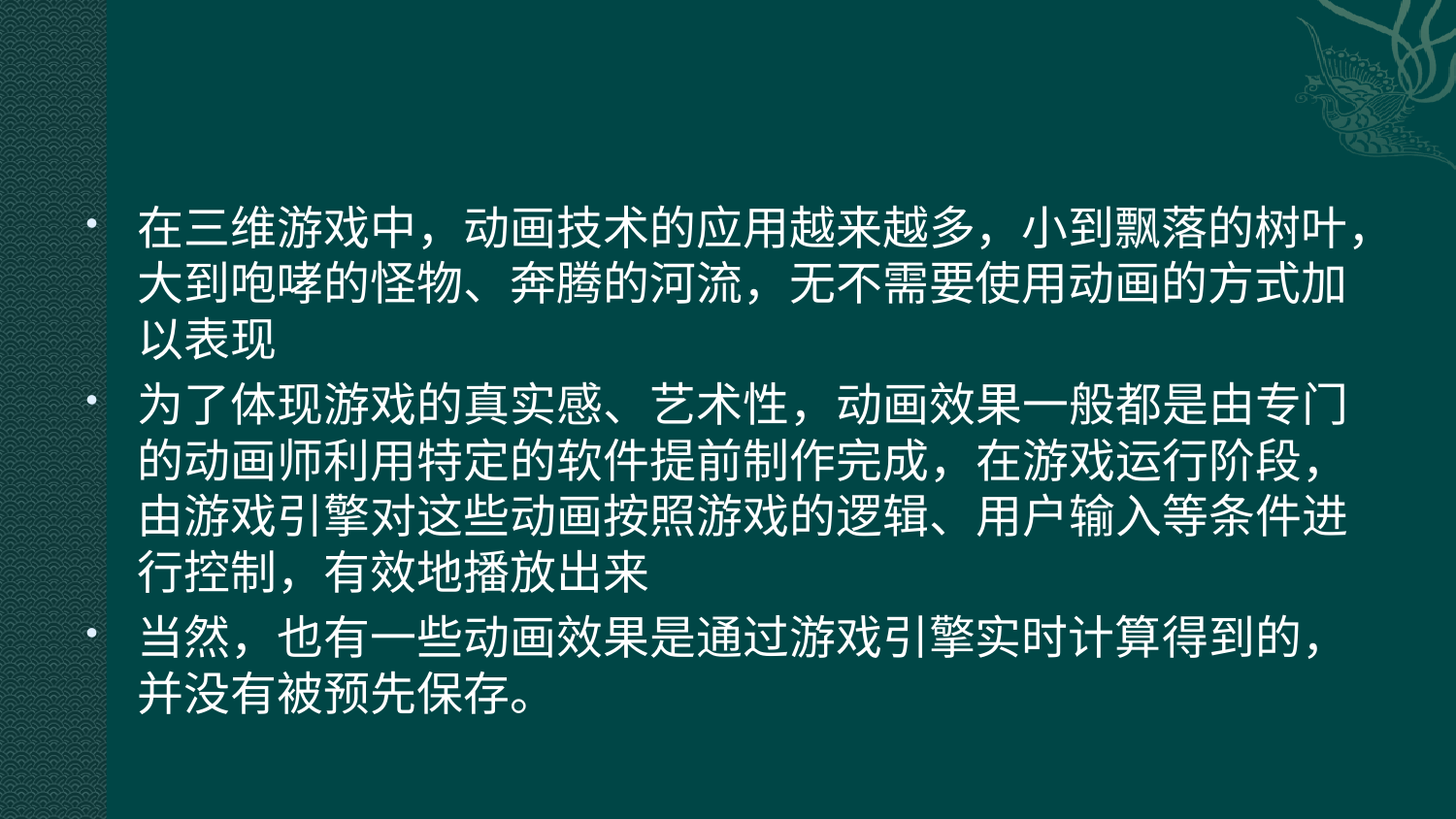

#
在三维游戏中，动画技术的应用越来越多，小到飘落的树叶，大到咆哮的怪物、奔腾的河流，无不需要使用动画的方式加以表现
为了体现游戏的真实感、艺术性，动画效果一般都是由专门的动画师利用特定的软件提前制作完成，在游戏运行阶段，由游戏引擎对这些动画按照游戏的逻辑、用户输入等条件进行控制，有效地播放出来
当然，也有一些动画效果是通过游戏引擎实时计算得到的，并没有被预先保存。